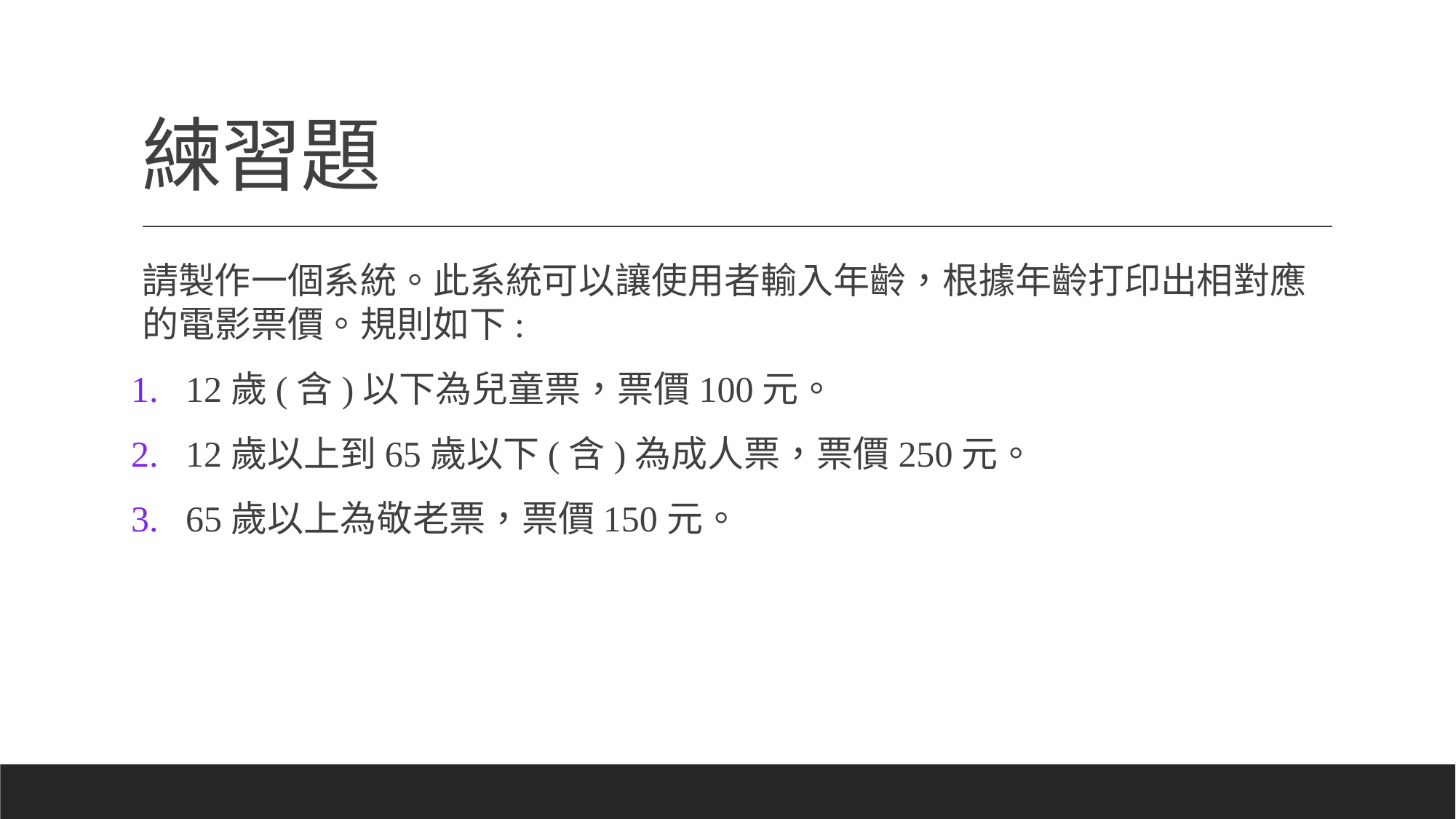

# 練習題
請製作一個系統。此系統可以讓使用者輸入年齡，根據年齡打印出相對應的電影票價。規則如下:
12歲(含)以下為兒童票，票價100元。
12歲以上到65歲以下(含)為成人票，票價250元。
65歲以上為敬老票，票價150元。